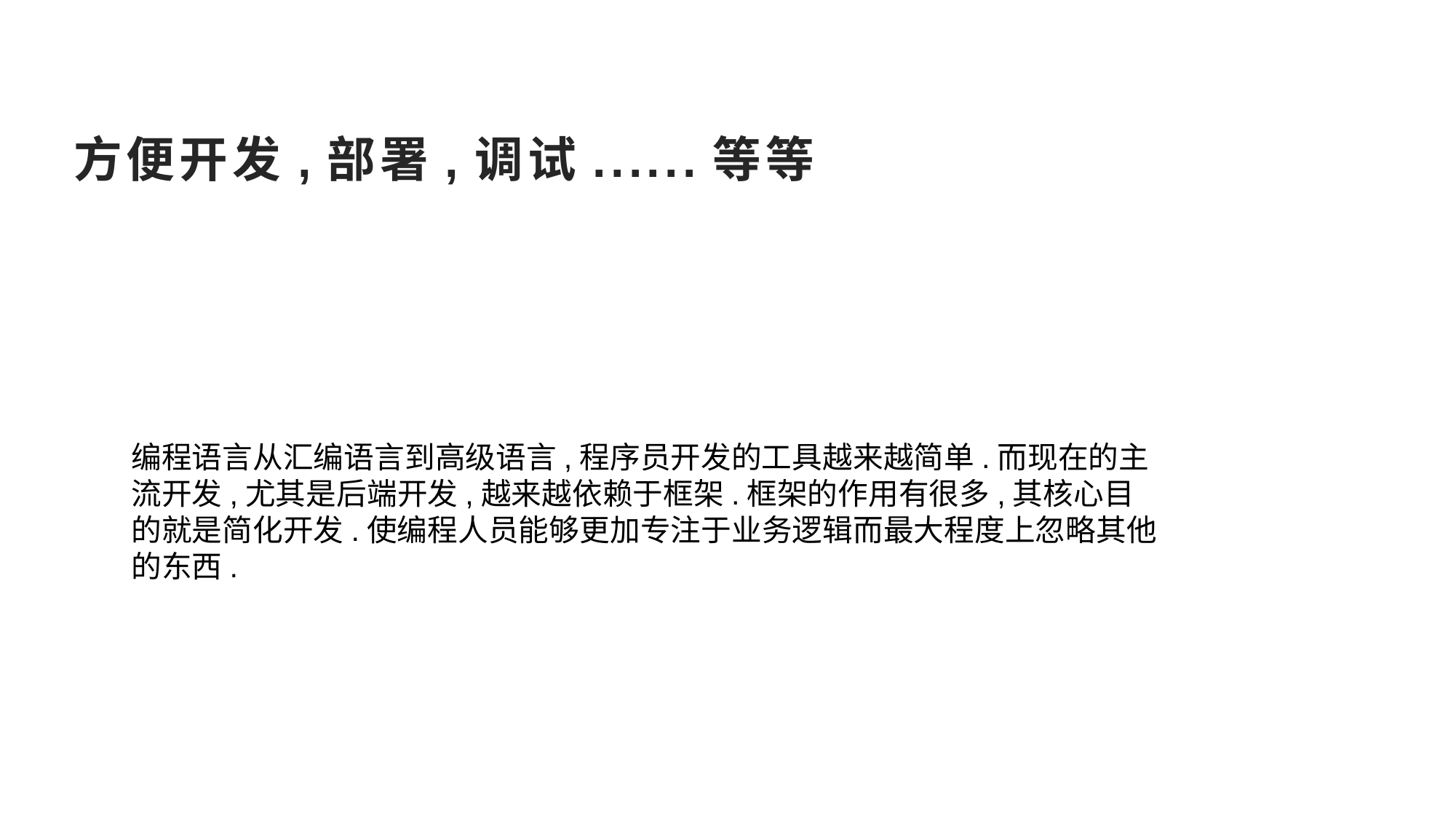

# 方便开发,部署,调试......等等
编程语言从汇编语言到高级语言,程序员开发的工具越来越简单.而现在的主流开发,尤其是后端开发,越来越依赖于框架.框架的作用有很多,其核心目的就是简化开发.使编程人员能够更加专注于业务逻辑而最大程度上忽略其他的东西.